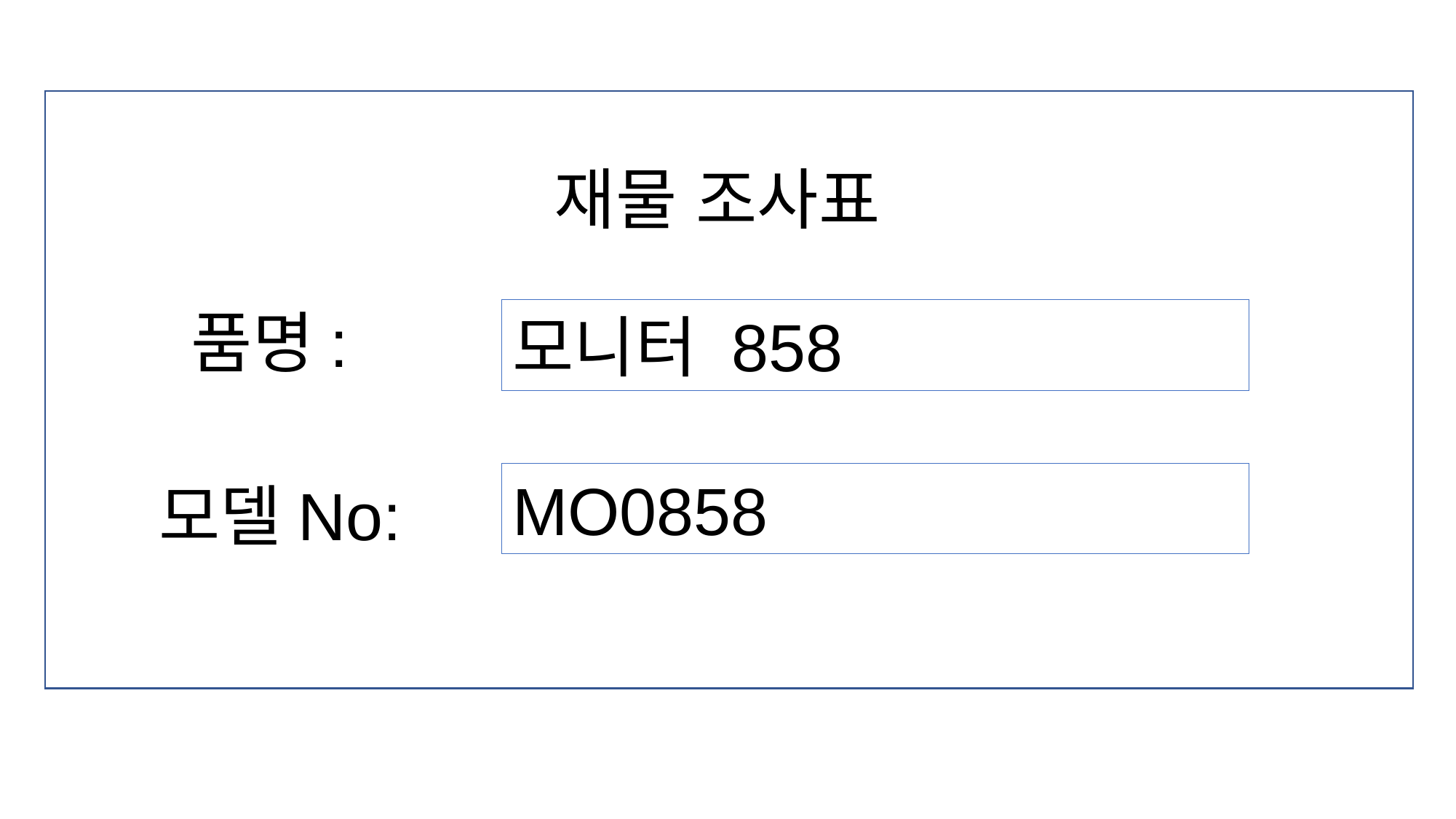

재물 조사표
품명:
모니터 858
MO0858
모델No: